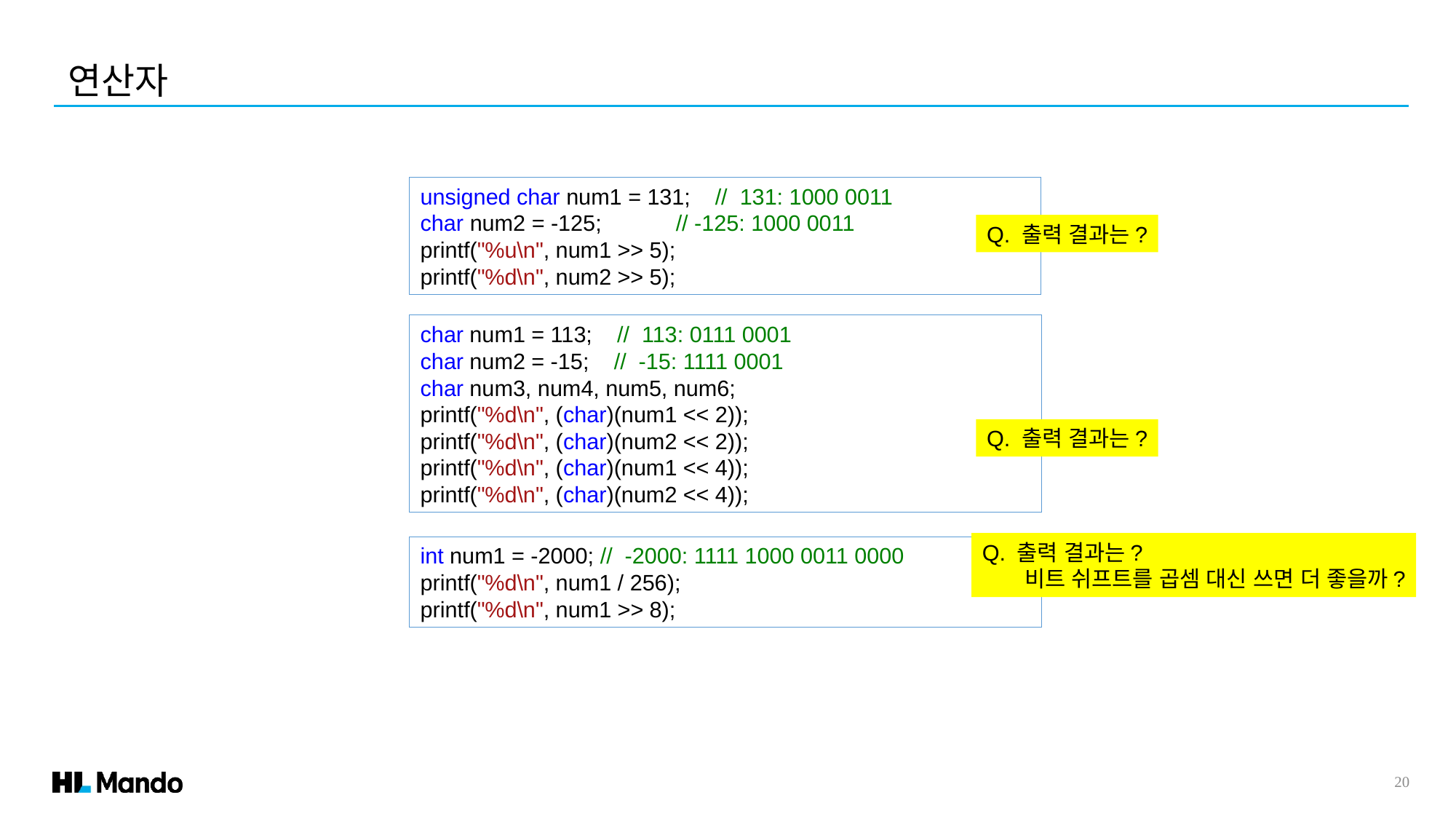

연산자
unsigned char num1 = 131;    //  131: 1000 0011
char num2 = -125;            // -125: 1000 0011
printf("%u\n", num1 >> 5);
printf("%d\n", num2 >> 5);
Q. 출력 결과는?
char num1 = 113;    //  113: 0111 0001
char num2 = -15;    //  -15: 1111 0001
char num3, num4, num5, num6;
printf("%d\n", (char)(num1 << 2));
printf("%d\n", (char)(num2 << 2));
printf("%d\n", (char)(num1 << 4));
printf("%d\n", (char)(num2 << 4));
Q. 출력 결과는?
Q. 출력 결과는?
      비트 쉬프트를 곱셈 대신 쓰면 더 좋을까?
int num1 = -2000; //  -2000: 1111 1000 0011 0000
printf("%d\n", num1 / 256);
printf("%d\n", num1 >> 8);
20